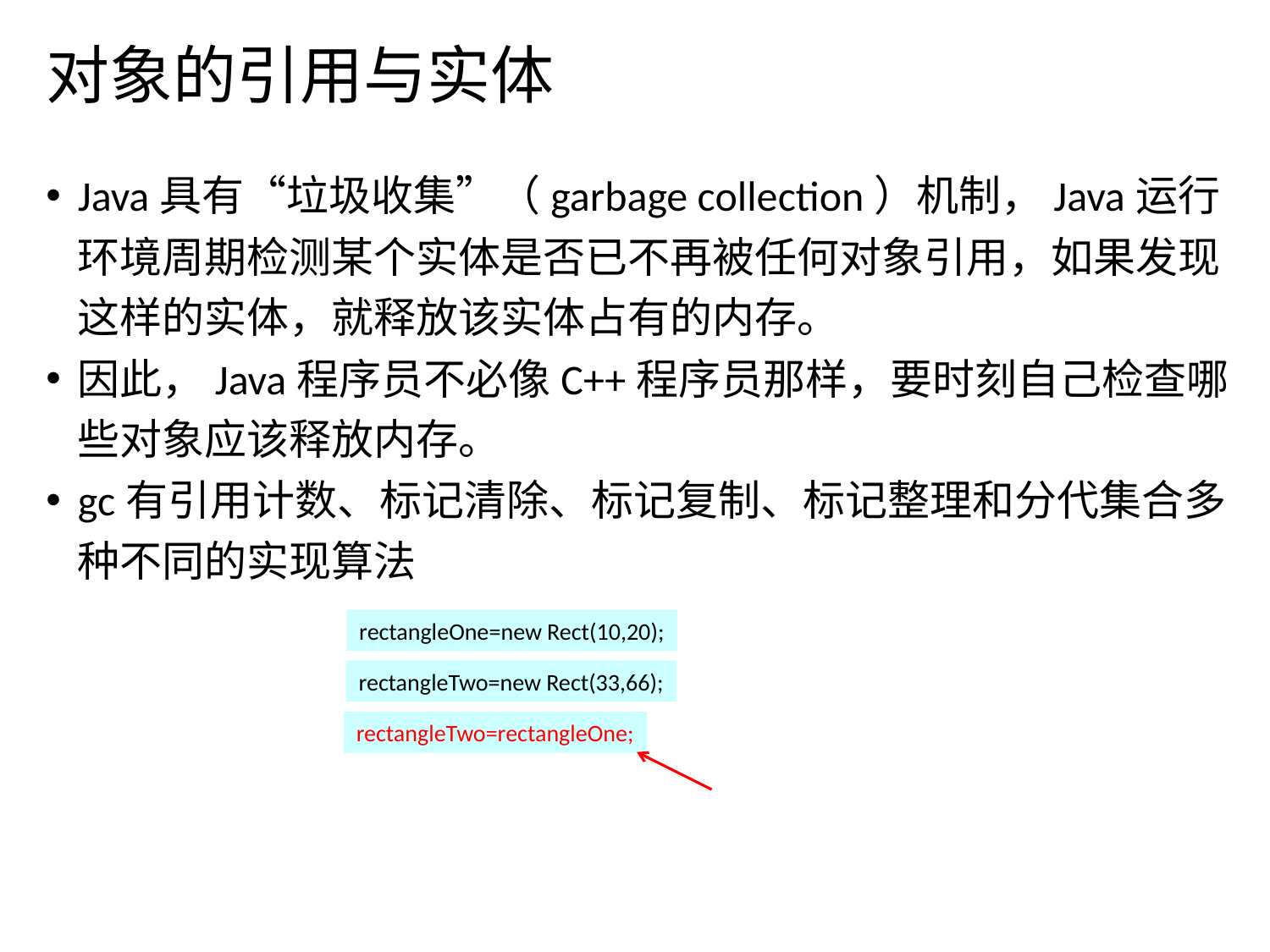

# 对象的引用与实体
Java具有“垃圾收集”（garbage collection）机制，Java运行环境周期检测某个实体是否已不再被任何对象引用，如果发现这样的实体，就释放该实体占有的内存。
因此，Java程序员不必像C++程序员那样，要时刻自己检查哪些对象应该释放内存。
gc有引用计数、标记清除、标记复制、标记整理和分代集合多种不同的实现算法
rectangleOne=new Rect(10,20);
rectangleTwo=new Rect(33,66);
rectangleTwo=rectangleOne;